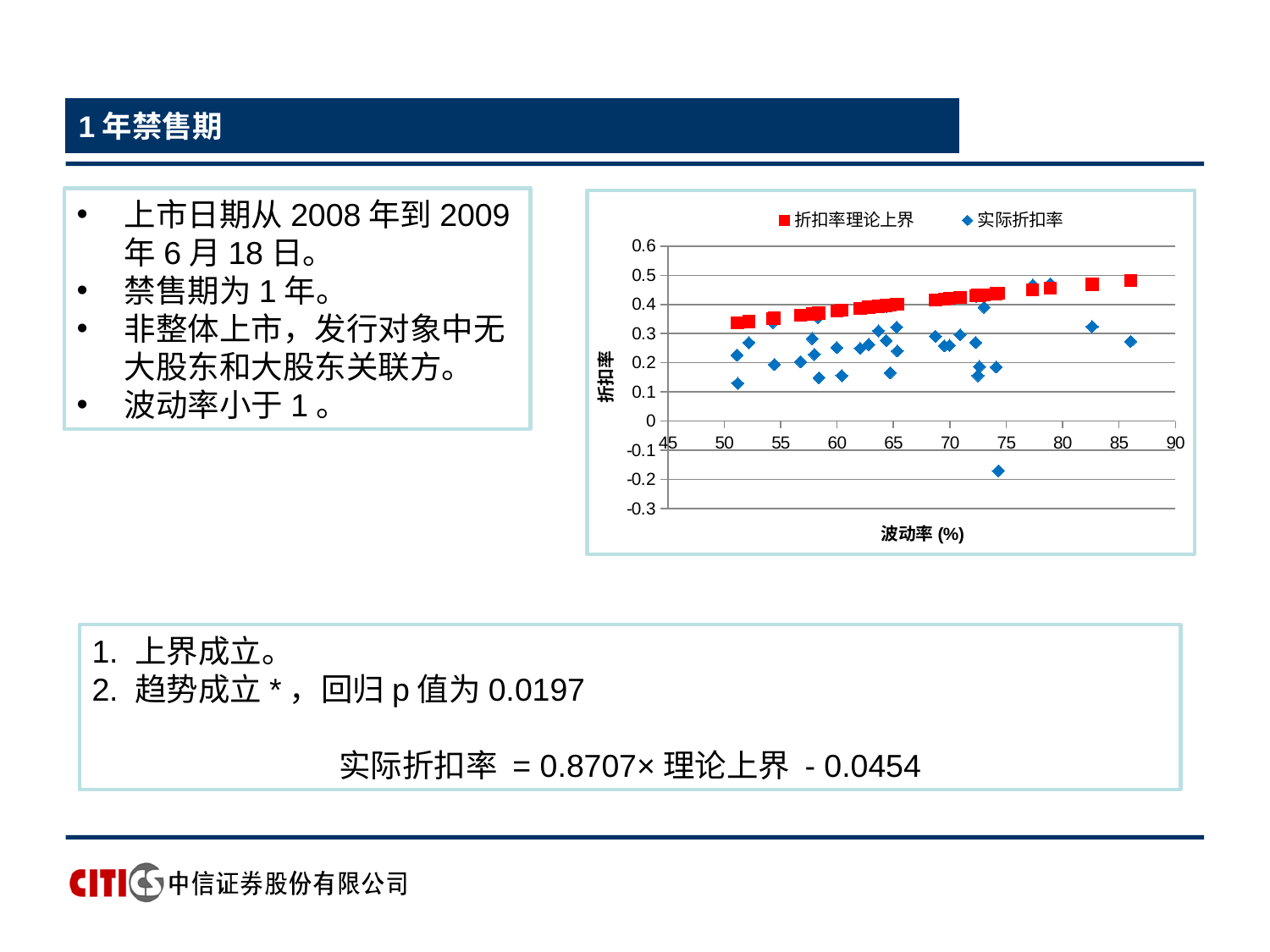

# 1年禁售期
上市日期从2008年到2009年6月18日。
禁售期为1年。
非整体上市，发行对象中无大股东和大股东关联方。
波动率小于1。

### Chart

| Category | 折扣率理论上界 | 实际折扣率 |
|---|---|---|
1. 上界成立。
2. 趋势成立*，回归p值为0.0197

实际折扣率 = 0.8707×理论上界 - 0.0454